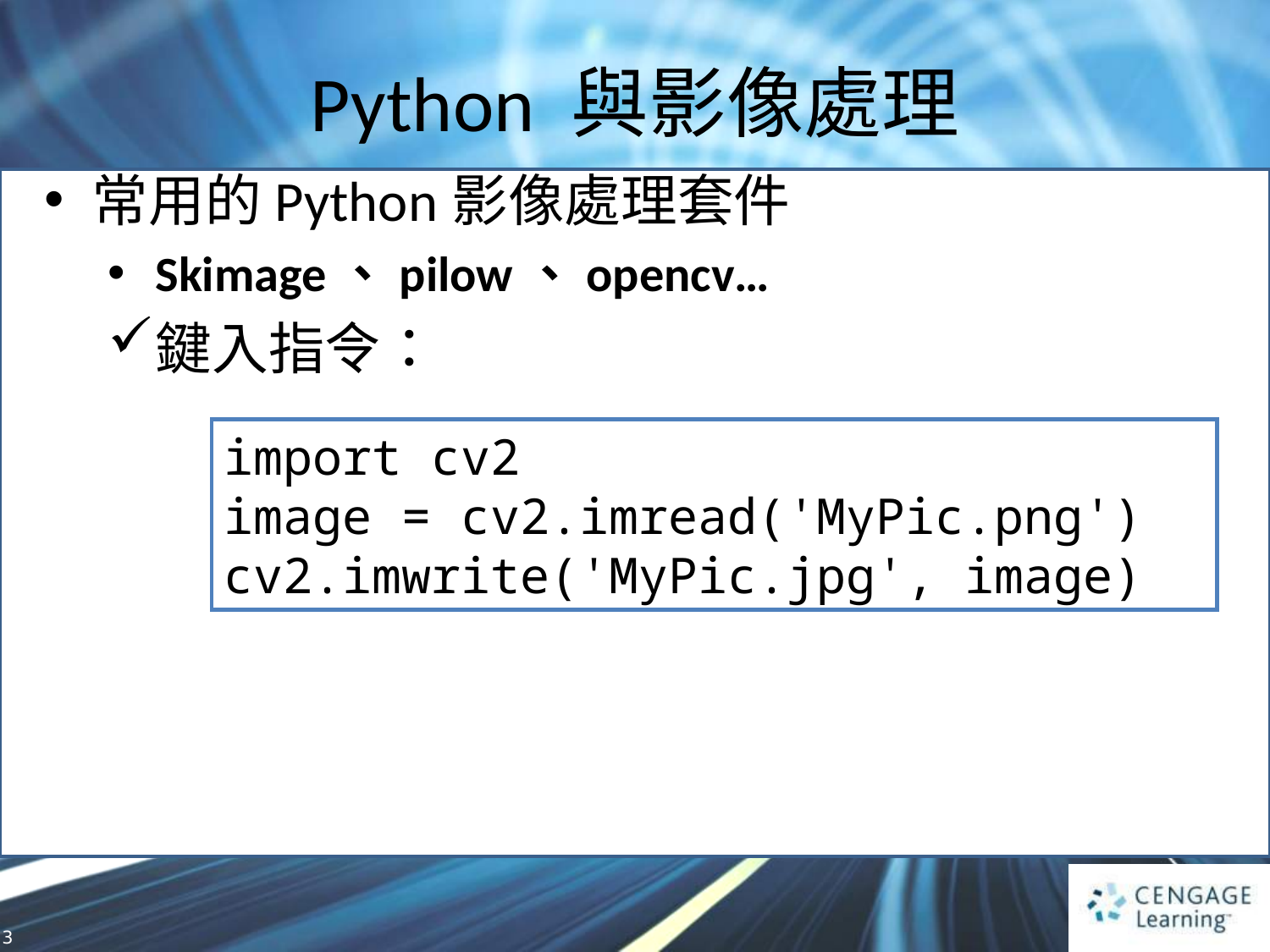

# Python 與影像處理
常用的Python影像處理套件
Skimage、pilow、opencv…
鍵入指令：

import cv2
image = cv2.imread('MyPic.png')
cv2.imwrite('MyPic.jpg', image)